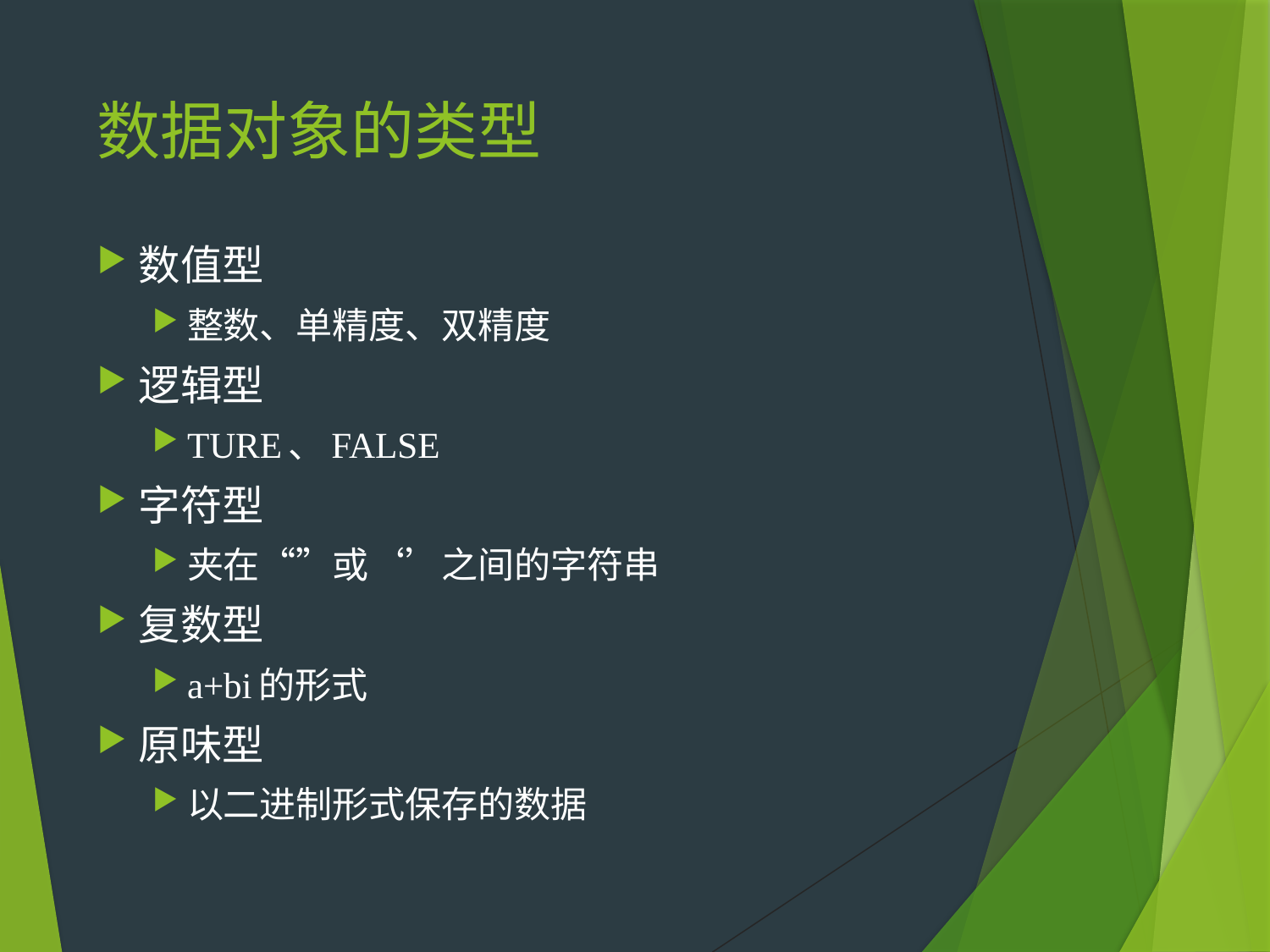

# 数据对象的类型
数值型
整数、单精度、双精度
逻辑型
TURE、FALSE
字符型
夹在“”或‘’之间的字符串
复数型
a+bi的形式
原味型
以二进制形式保存的数据